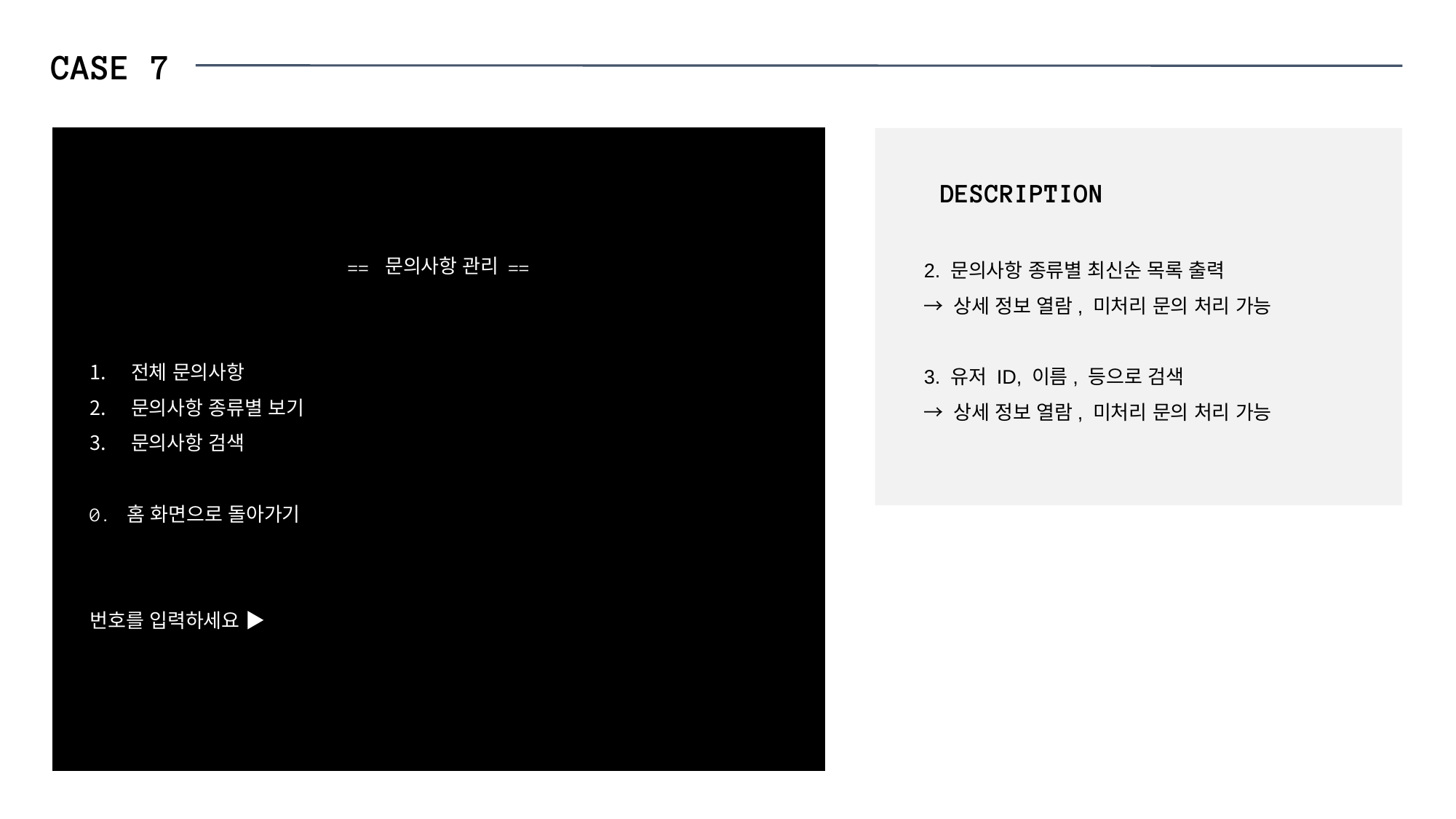

CASE 7

DESCRIPTION

       2. 문의사항 종류별 최신순 목록 출력
       → 상세 정보 열람, 미처리 문의 처리 가능

       3. 유저 ID, 이름, 등으로 검색
       → 상세 정보 열람, 미처리 문의 처리 가능

== 문의사항 관리 ==

전체 문의사항
문의사항 종류별 보기
문의사항 검색

0. 홈 화면으로 돌아가기

번호를 입력하세요 ▶